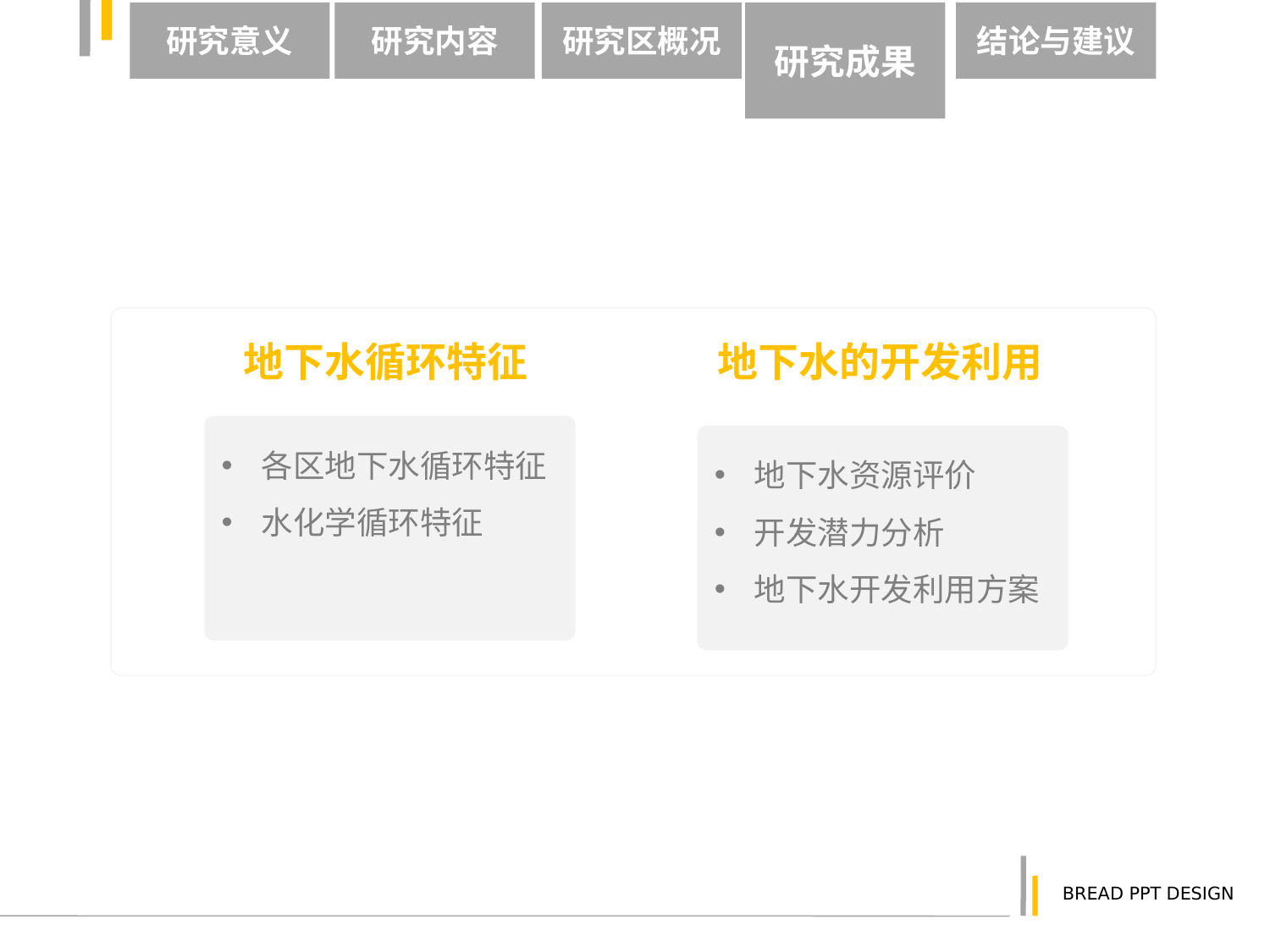

研究意义
研究内容
研究区概况
研究成果
结论与建议

地下水循环特征
地下水的开发利用
各区地下水循环特征
水化学循环特征

地下水资源评价
开发潜力分析
地下水开发利用方案